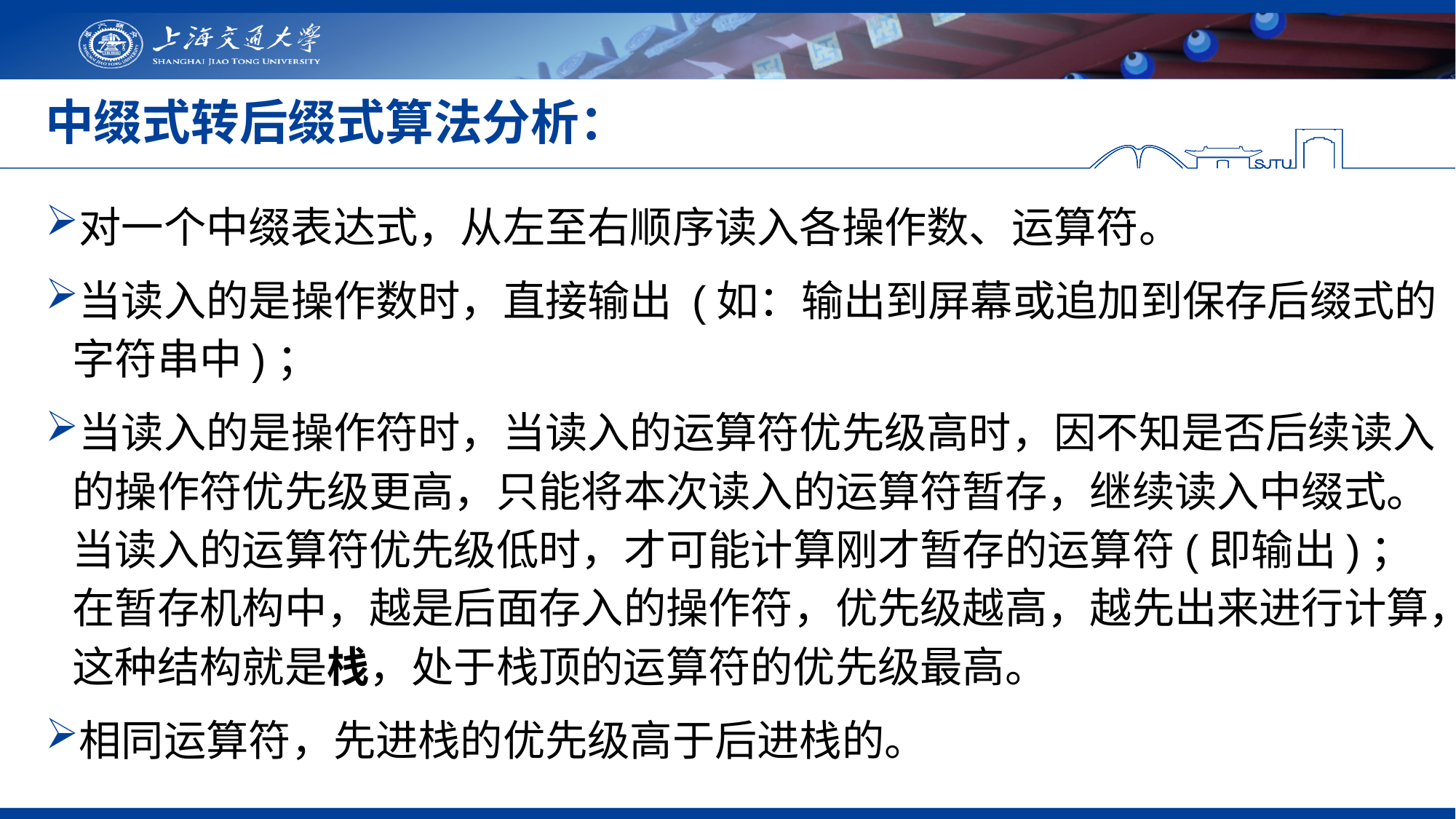

# 中缀式转后缀式算法分析：
对一个中缀表达式，从左至右顺序读入各操作数、运算符。
当读入的是操作数时，直接输出 (如：输出到屏幕或追加到保存后缀式的字符串中)；
当读入的是操作符时，当读入的运算符优先级高时，因不知是否后续读入的操作符优先级更高，只能将本次读入的运算符暂存，继续读入中缀式。当读入的运算符优先级低时，才可能计算刚才暂存的运算符(即输出)；在暂存机构中，越是后面存入的操作符，优先级越高，越先出来进行计算，这种结构就是栈，处于栈顶的运算符的优先级最高。
相同运算符，先进栈的优先级高于后进栈的。